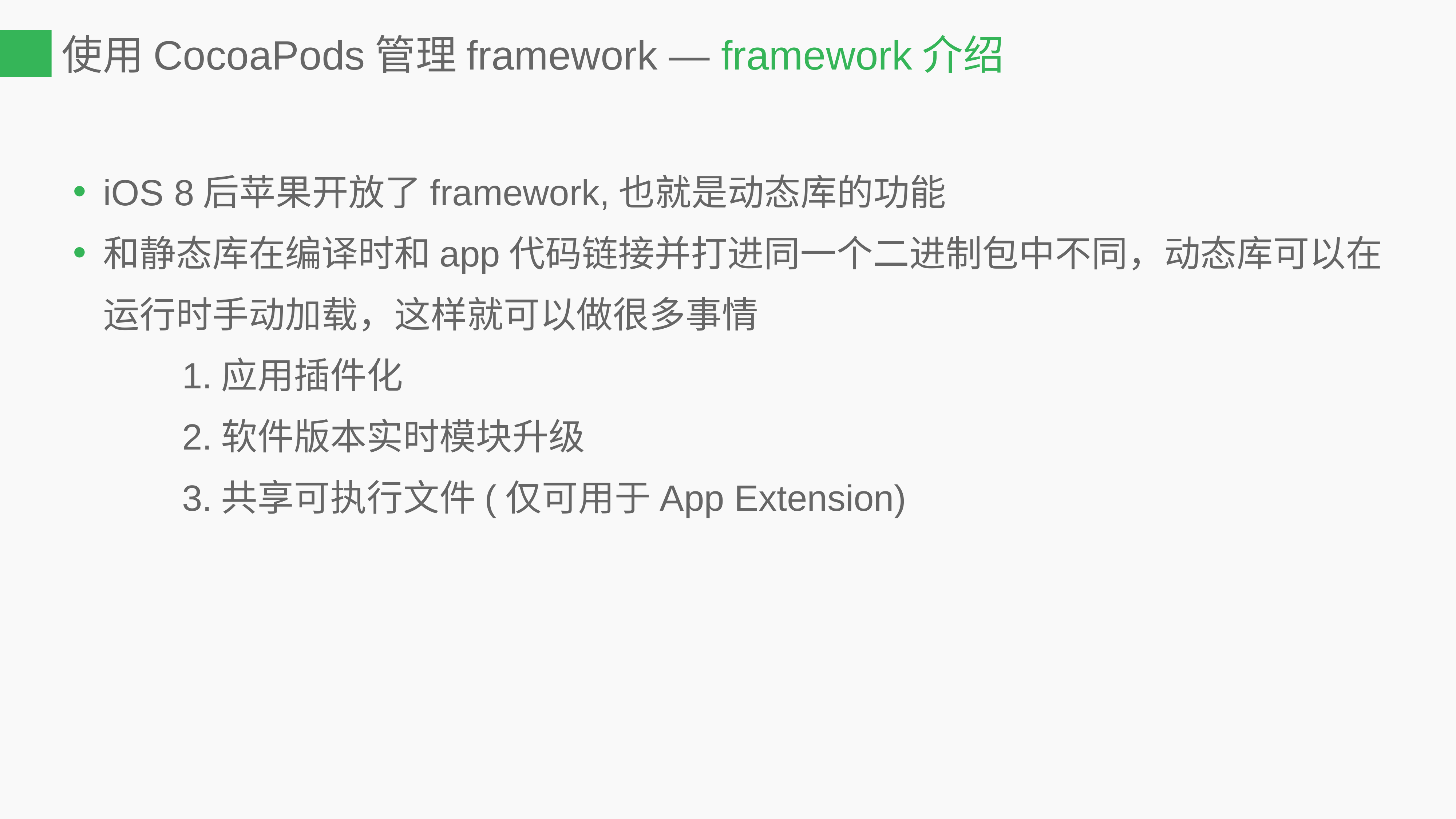

# 使用CocoaPods管理framework — framework介绍
iOS 8后苹果开放了framework,也就是动态库的功能
和静态库在编译时和app代码链接并打进同一个二进制包中不同，动态库可以在运行时手动加载，这样就可以做很多事情
		1.应用插件化
		2.软件版本实时模块升级
		3.共享可执行文件(仅可用于App Extension)